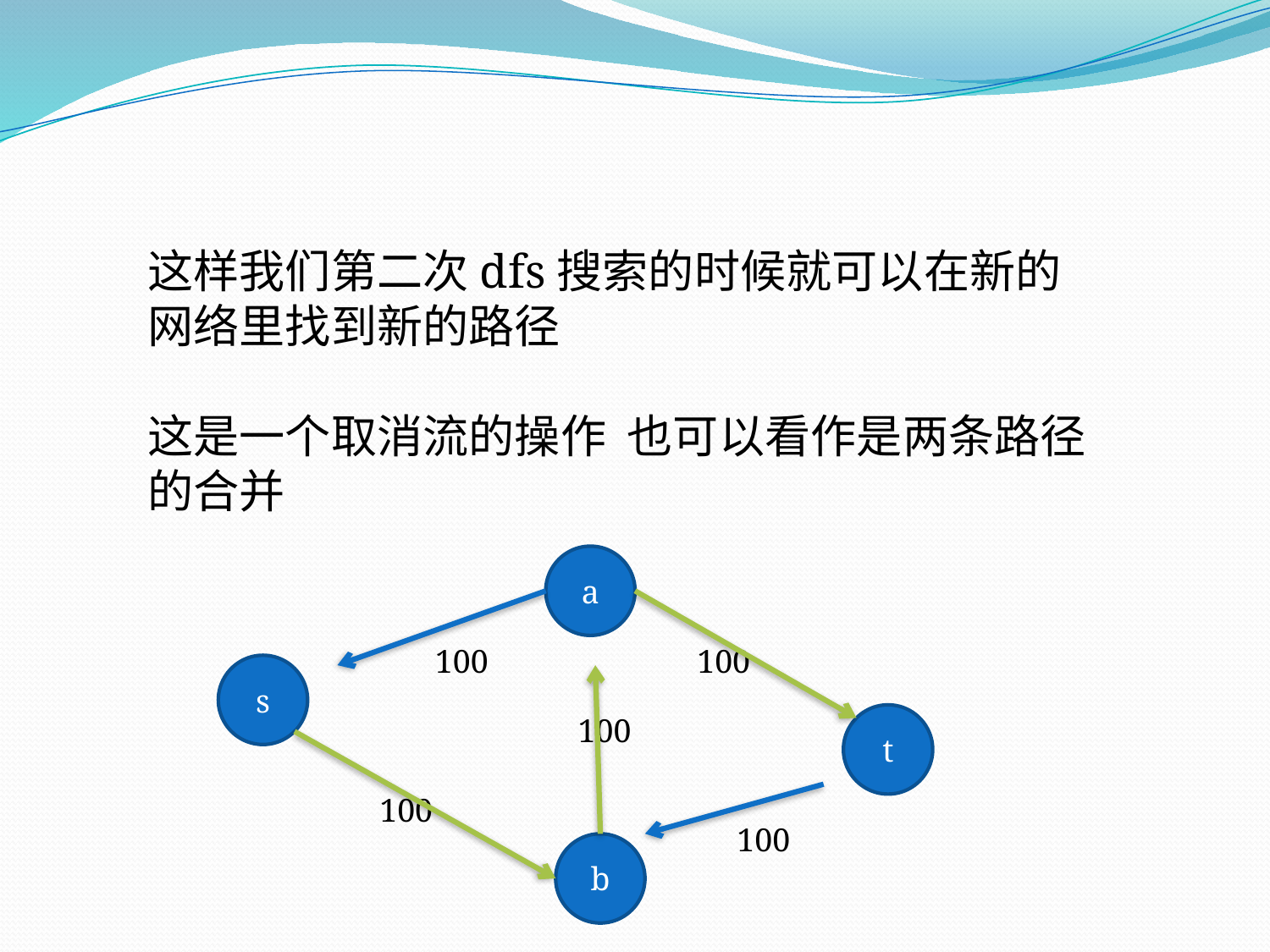

这样我们第二次dfs搜索的时候就可以在新的网络里找到新的路径

这是一个取消流的操作  也可以看作是两条路径的合并
a
100
100
s
100
t
100
100
b